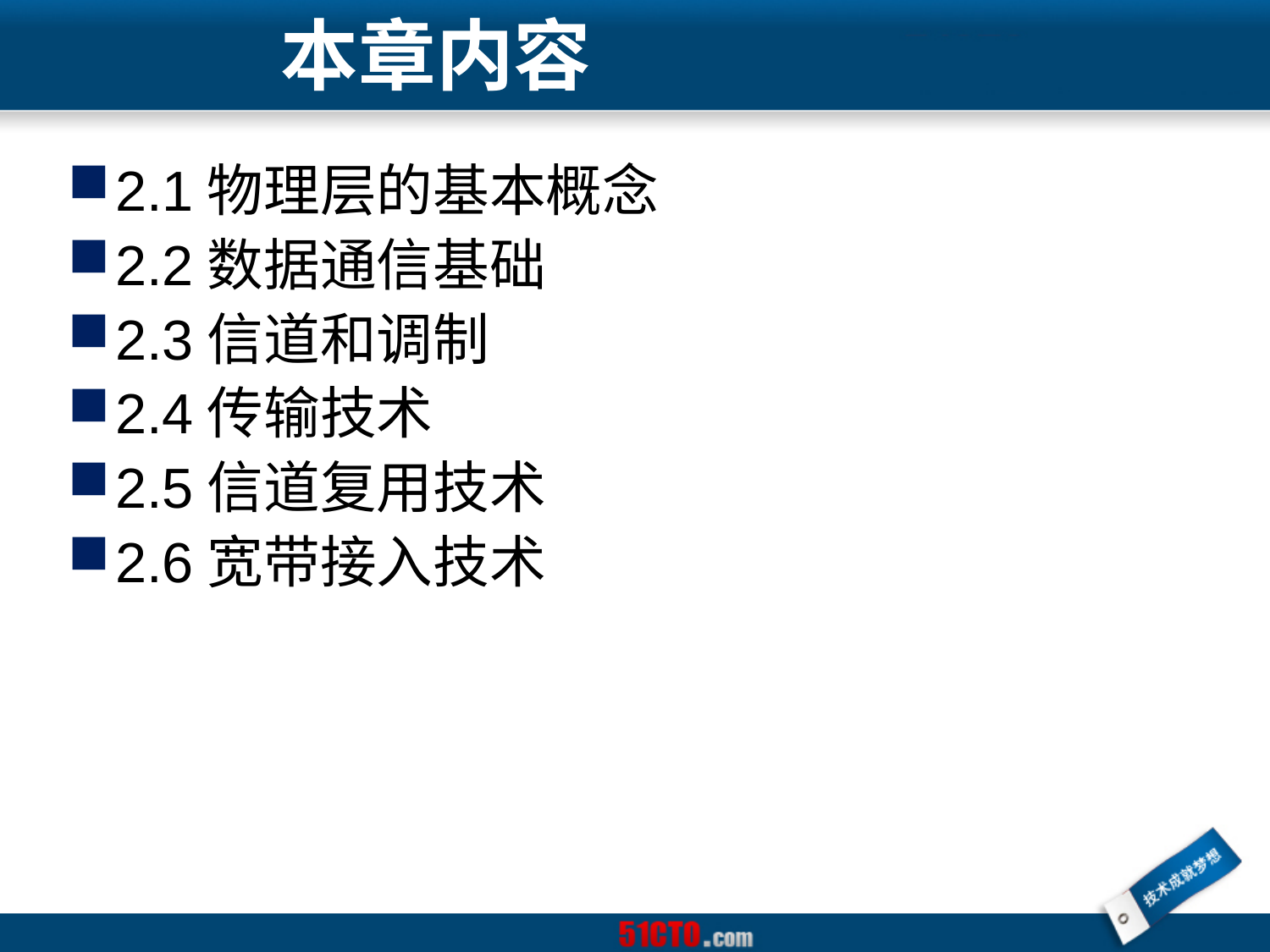

本章内容
2.1物理层的基本概念
2.2数据通信基础
2.3信道和调制
2.4传输技术
2.5信道复用技术
2.6宽带接入技术